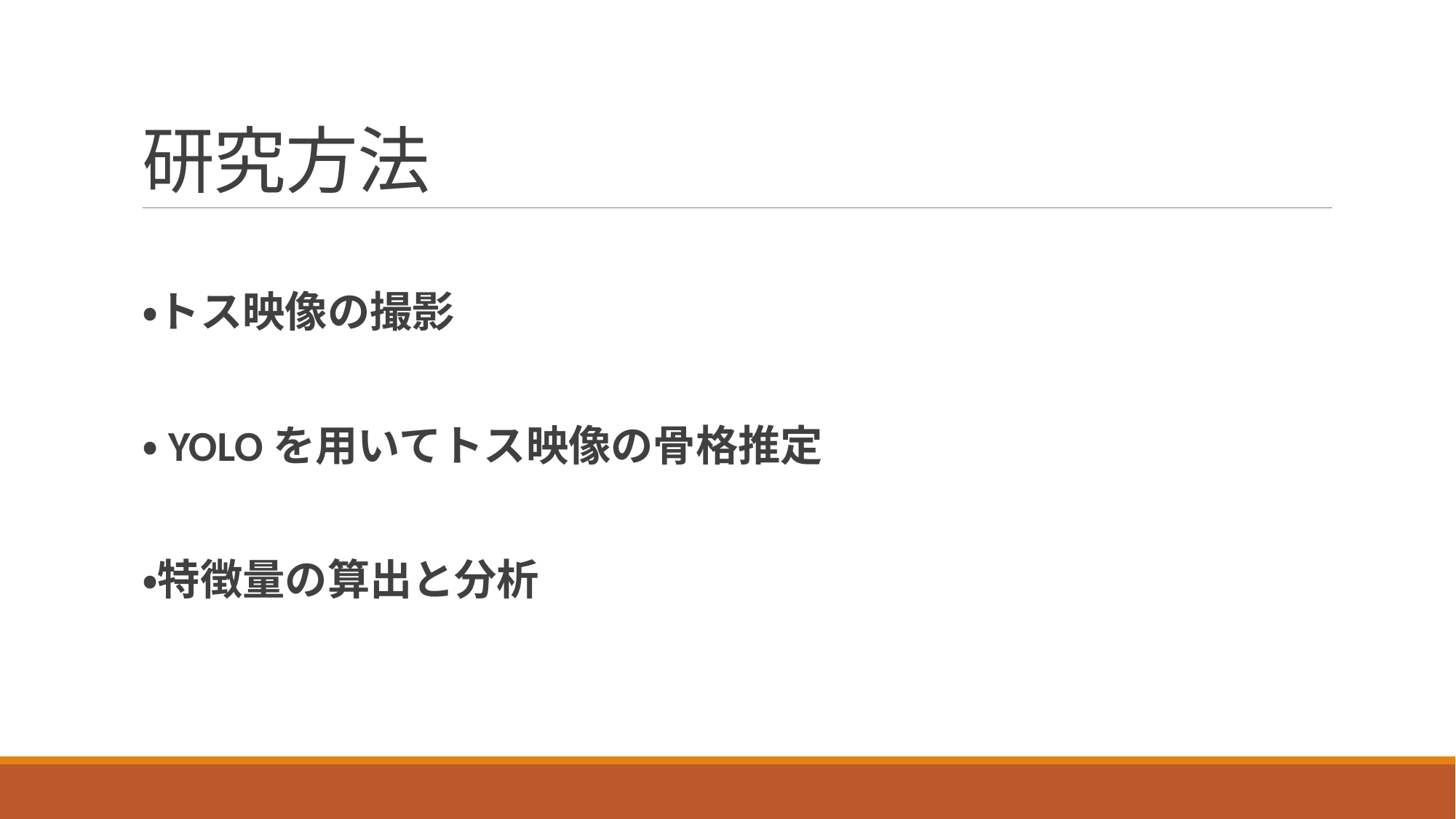

# 研究方法
・トス映像の撮影

・YOLOを用いてトス映像の骨格推定

・特徴量の算出と分析